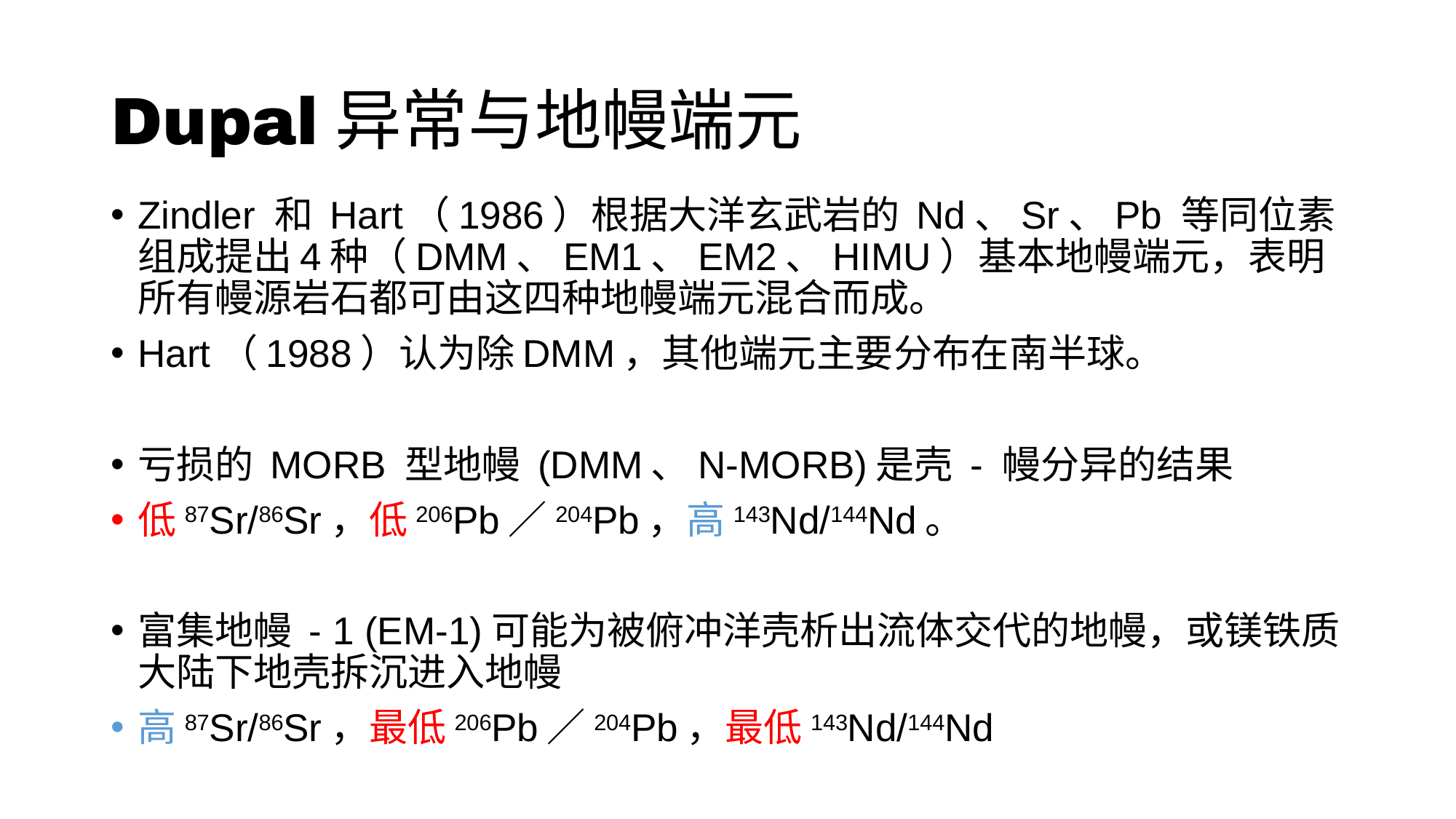

# Dupal异常与地幔端元
Zindler 和 Hart（1986）根据大洋玄武岩的 Nd、Sr、Pb 等同位素组成提出4种（DMM、EM1、EM2、HIMU）基本地幔端元，表明所有幔源岩石都可由这四种地幔端元混合而成。
Hart（1988）认为除DMM，其他端元主要分布在南半球。

亏损的 MORB 型地幔 (DMM、N-MORB)是壳 - 幔分异的结果
低87Sr/86Sr，低206Pb／204Pb，高143Nd/144Nd。

富集地幔 - 1 (EM-1)可能为被俯冲洋壳析出流体交代的地幔，或镁铁质大陆下地壳拆沉进入地幔
高87Sr/86Sr，最低206Pb／204Pb，最低143Nd/144Nd